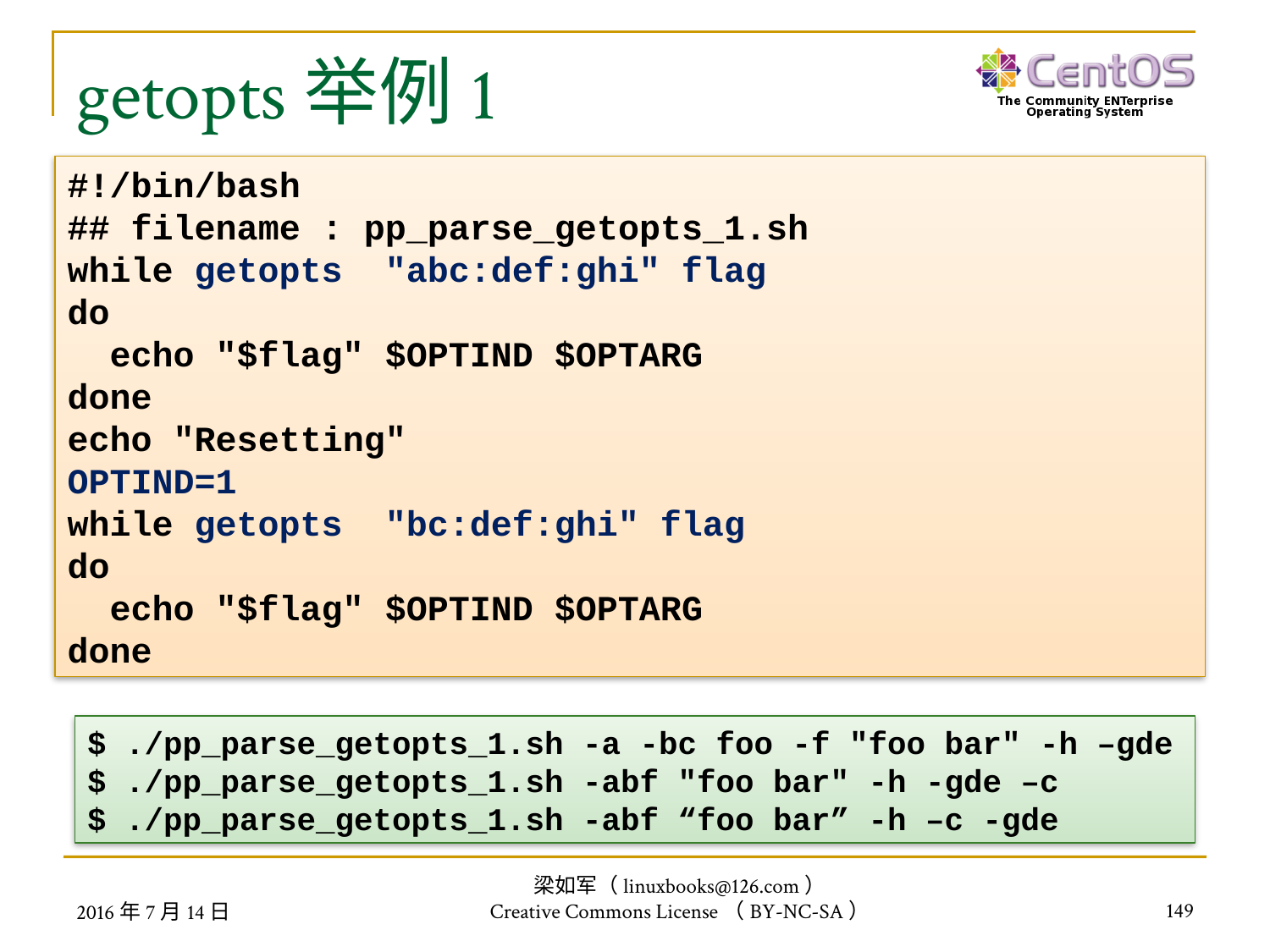

# getopts举例1
#!/bin/bash
## filename : pp_parse_getopts_1.sh
while getopts  "abc:def:ghi" flag
do
  echo "$flag" $OPTIND $OPTARG
done
echo "Resetting"
OPTIND=1
while getopts  "bc:def:ghi" flag
do
  echo "$flag" $OPTIND $OPTARG
done
$ ./pp_parse_getopts_1.sh -a -bc foo -f "foo bar" -h –gde
$ ./pp_parse_getopts_1.sh -abf "foo bar" -h -gde –c
$ ./pp_parse_getopts_1.sh -abf “foo bar” -h –c -gde
梁如军（linuxbooks@126.com）
Creative Commons License（BY-NC-SA）
2016年7月14日
149